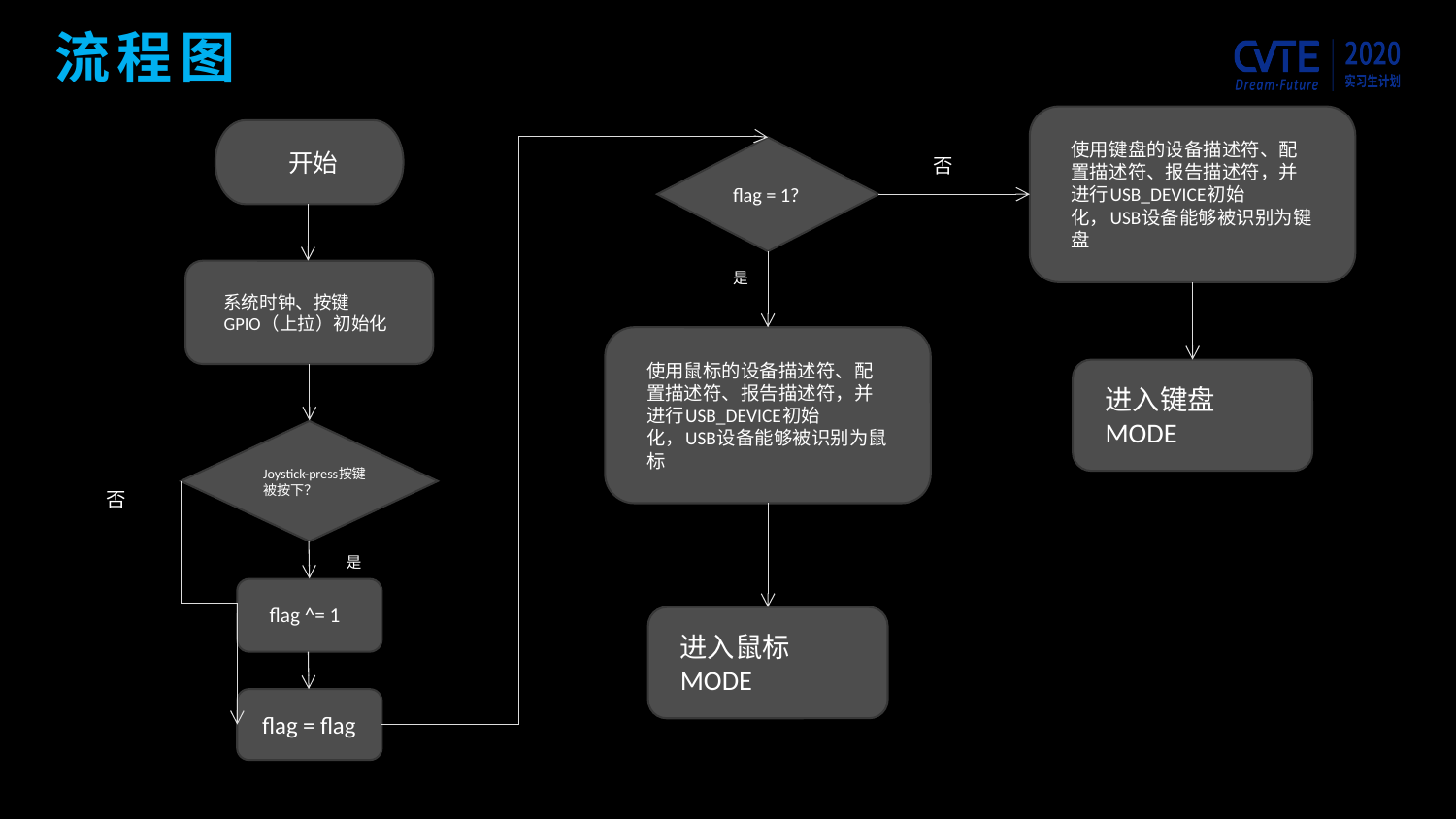

# 流程图

开始
使用键盘的设备描述符、配置描述符、报告描述符，并进行USB_DEVICE初始化，USB设备能够被识别为键盘

否
flag = 1?

系统时钟、按键GPIO（上拉）初始化
是

使用鼠标的设备描述符、配置描述符、报告描述符，并进行USB_DEVICE初始化，USB设备能够被识别为鼠标

进入键盘MODE

Joystick-press按键被按下？
否
是

flag ^= 1

进入鼠标MODE

flag = flag